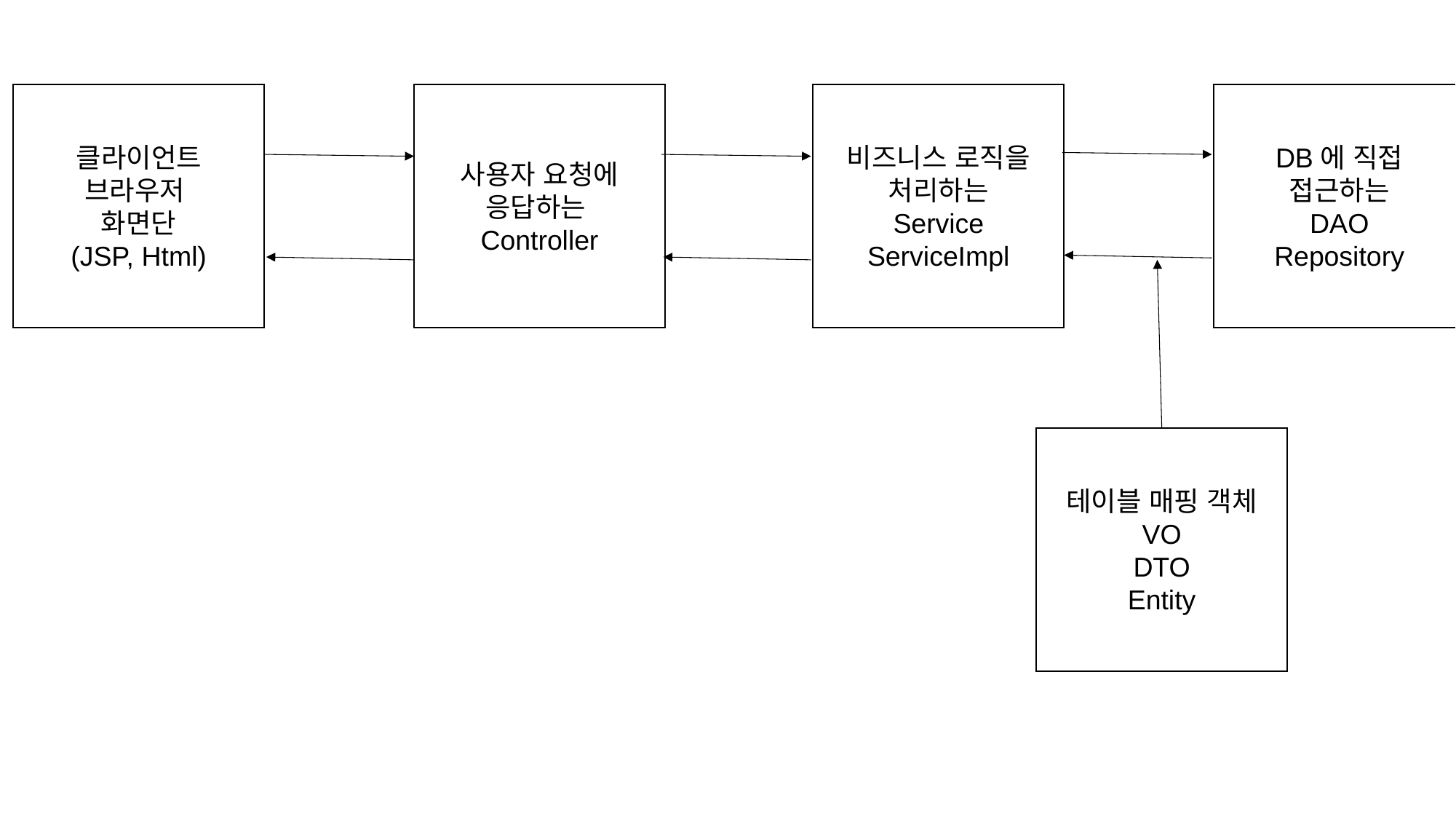

클라이언트
브라우저
화면단
(JSP, Html)
비즈니스 로직을
처리하는
Service
ServiceImpl
DB에 직접
접근하는
DAO
Repository
사용자 요청에
응답하는
Controller
테이블 매핑 객체
VO
DTO
Entity